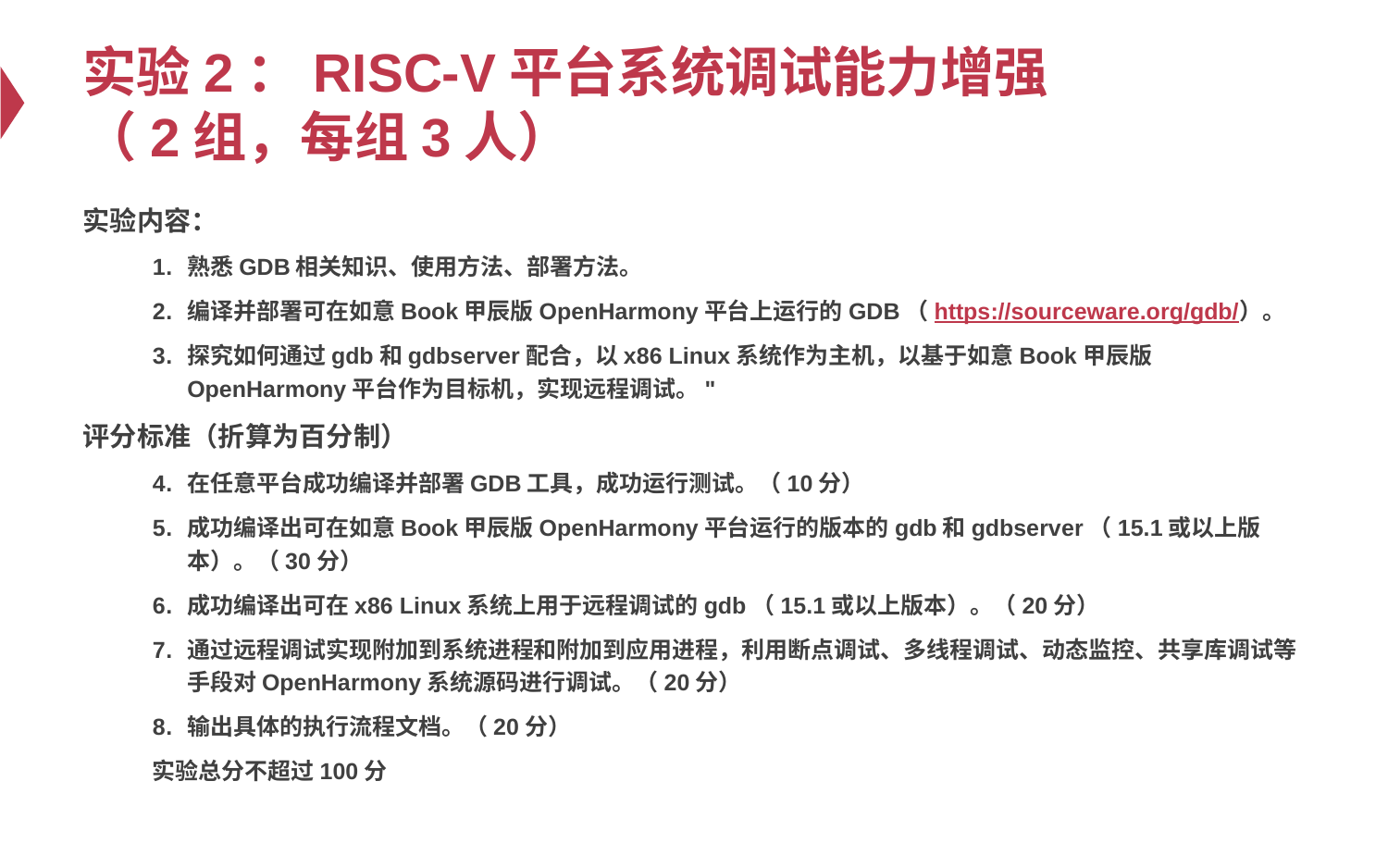

# 实验2：RISC-V平台系统调试能力增强 （2组，每组3人）

实验内容：
熟悉GDB相关知识、使用方法、部署方法。
编译并部署可在如意Book甲辰版OpenHarmony平台上运行的GDB（https://sourceware.org/gdb/）。
探究如何通过gdb和gdbserver配合，以x86 Linux系统作为主机，以基于如意Book甲辰版OpenHarmony平台作为目标机，实现远程调试。"
评分标准（折算为百分制）
在任意平台成功编译并部署GDB工具，成功运行测试。（10分）
成功编译出可在如意Book甲辰版OpenHarmony平台运行的版本的gdb和gdbserver（15.1或以上版本）。（30分）
成功编译出可在x86 Linux系统上用于远程调试的gdb（15.1或以上版本）。（20分）
通过远程调试实现附加到系统进程和附加到应用进程，利用断点调试、多线程调试、动态监控、共享库调试等手段对OpenHarmony系统源码进行调试。（20分）
输出具体的执行流程文档。（20分）
实验总分不超过100分